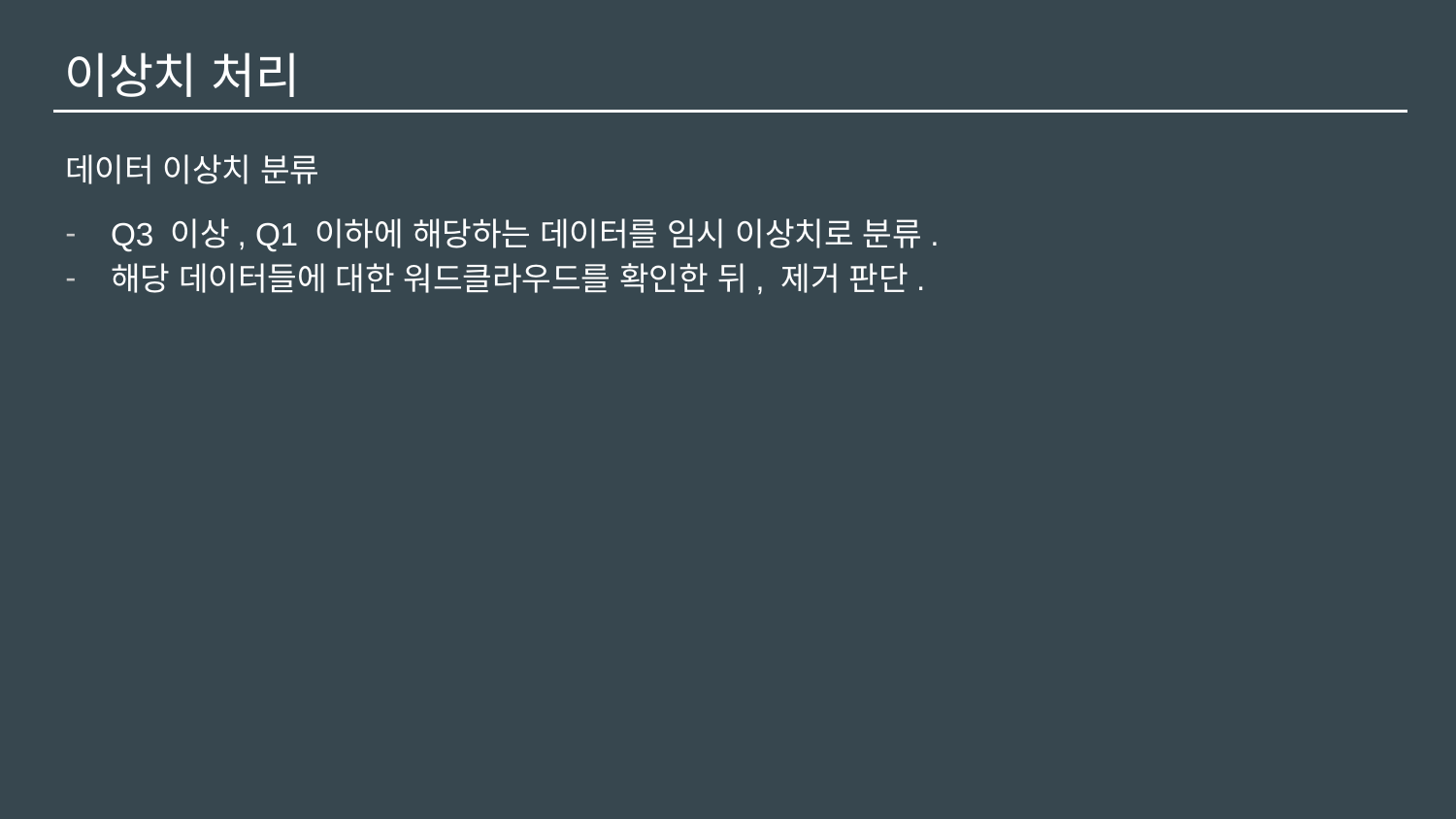

# 이상치 처리
데이터 이상치 분류

Q3 이상, Q1 이하에 해당하는 데이터를 임시 이상치로 분류.
해당 데이터들에 대한 워드클라우드를 확인한 뒤, 제거 판단.